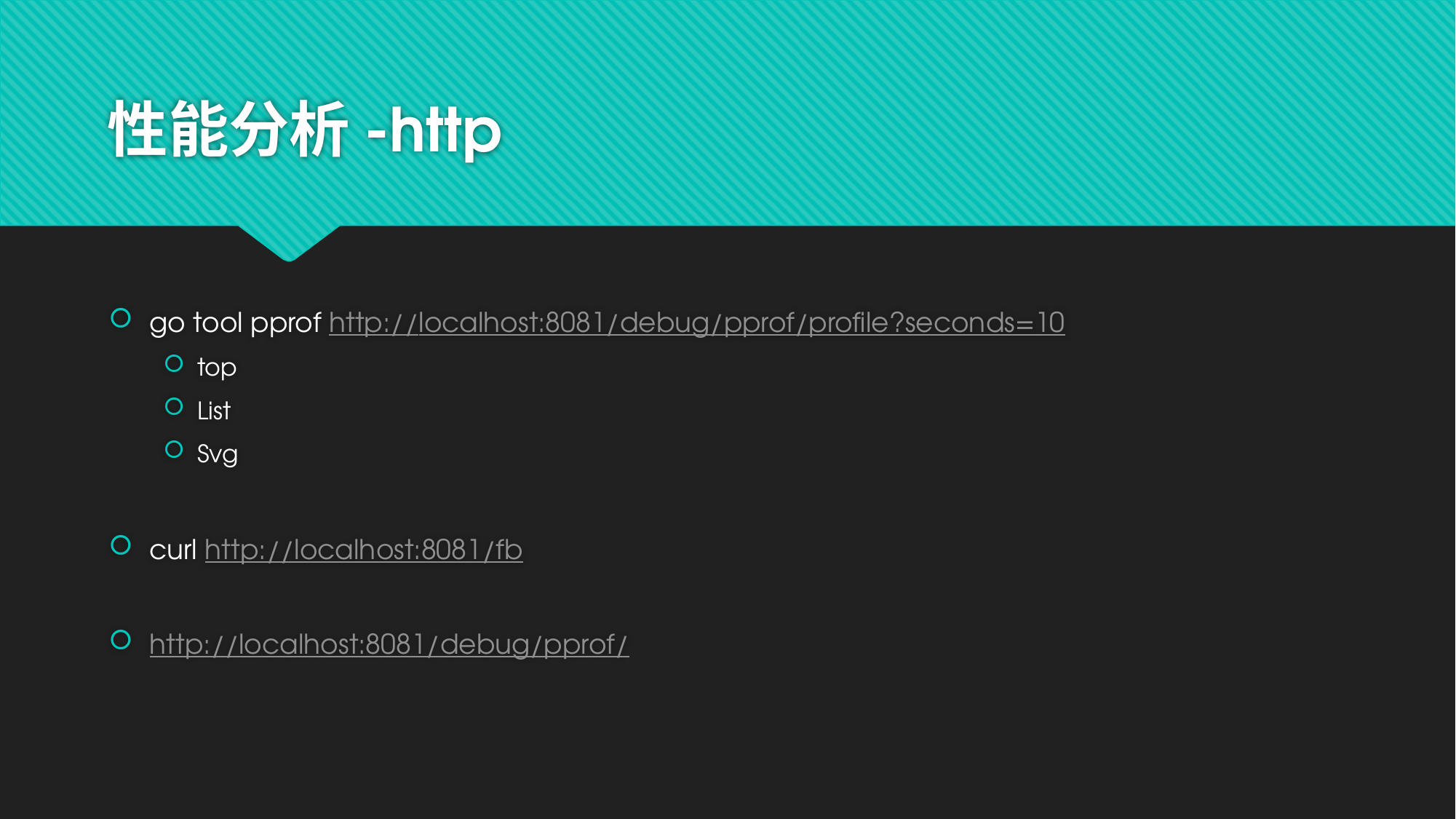

# 性能分析-http
go tool pprof http://localhost:8081/debug/pprof/profile?seconds=10
top
List
Svg

curl http://localhost:8081/fb

http://localhost:8081/debug/pprof/